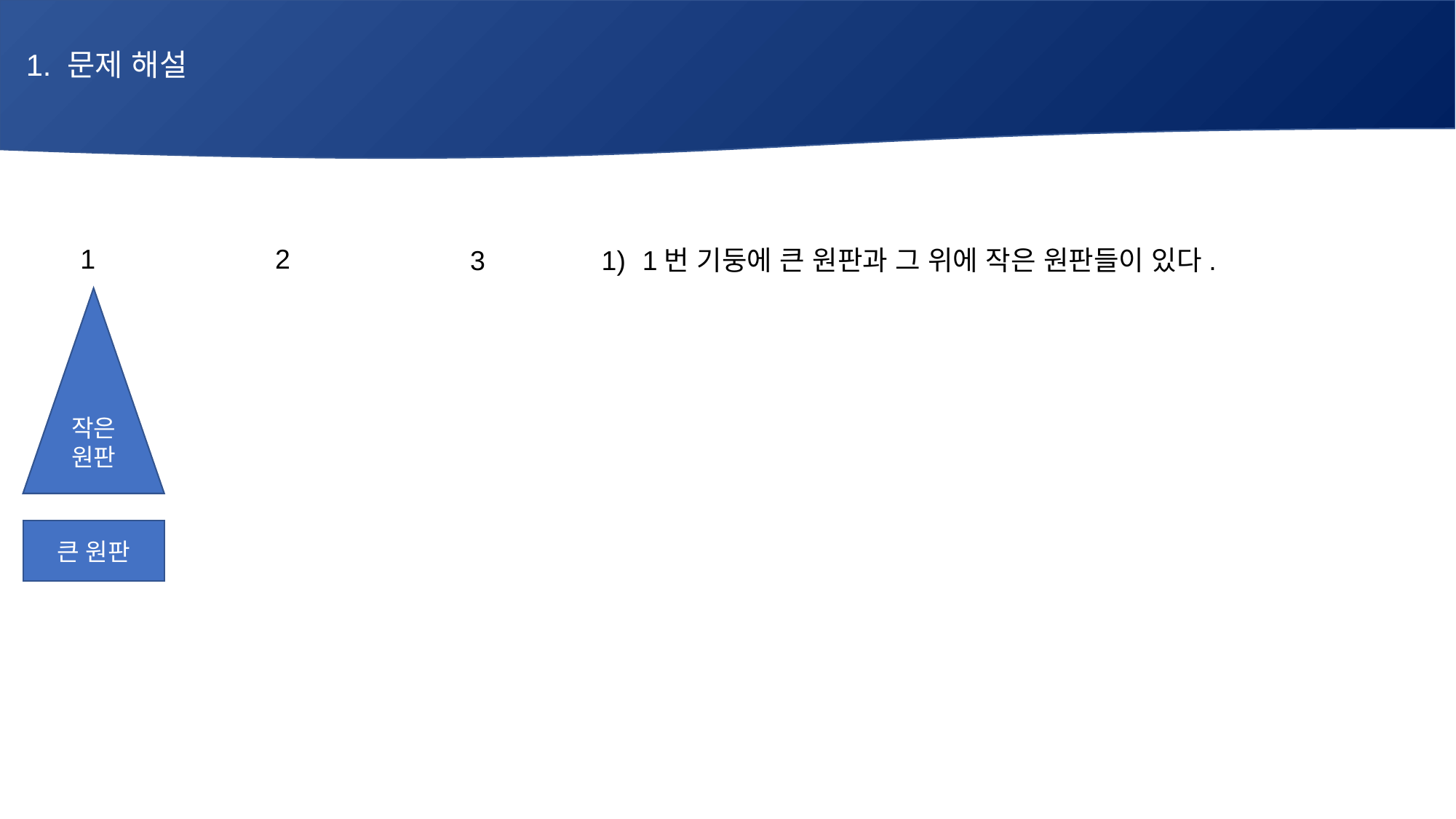

1. 문제 해설
1
2
3
1번 기둥에 큰 원판과 그 위에 작은 원판들이 있다.

작은 원판
큰 원판